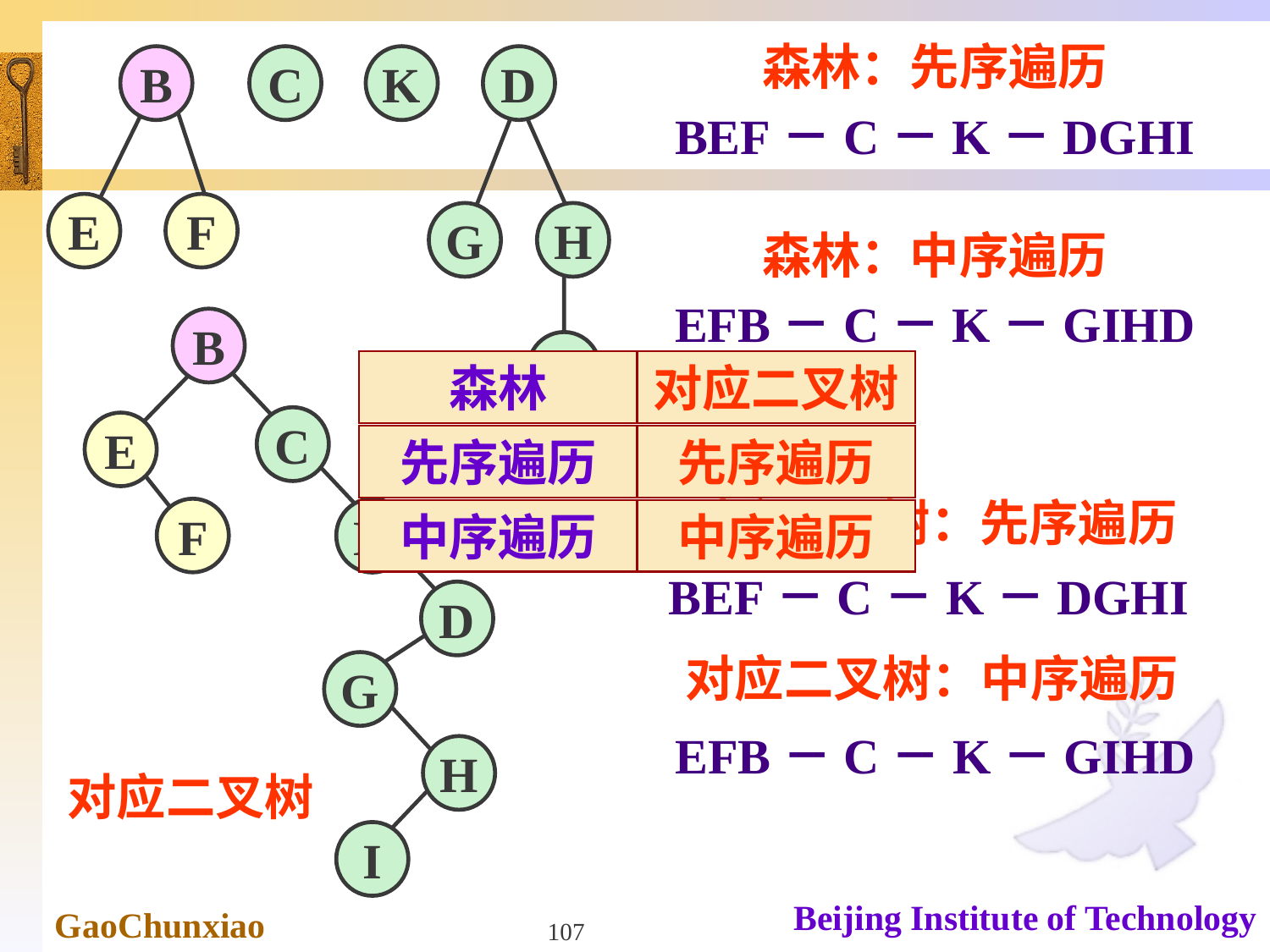

森林：先序遍历
BEF－C－K－DGHI
B
C
K
D

G
H

I

E
F
森林：中序遍历
EFB－C－K－GIHD
B

C
E

F
K
D

G

H

I
森林
对应二叉树
先序遍历
先序遍历
中序遍历
中序遍历
对应二叉树：先序遍历
BEF－C－K－DGHI
对应二叉树：中序遍历
EFB－C－K－GIHD
对应二叉树
107